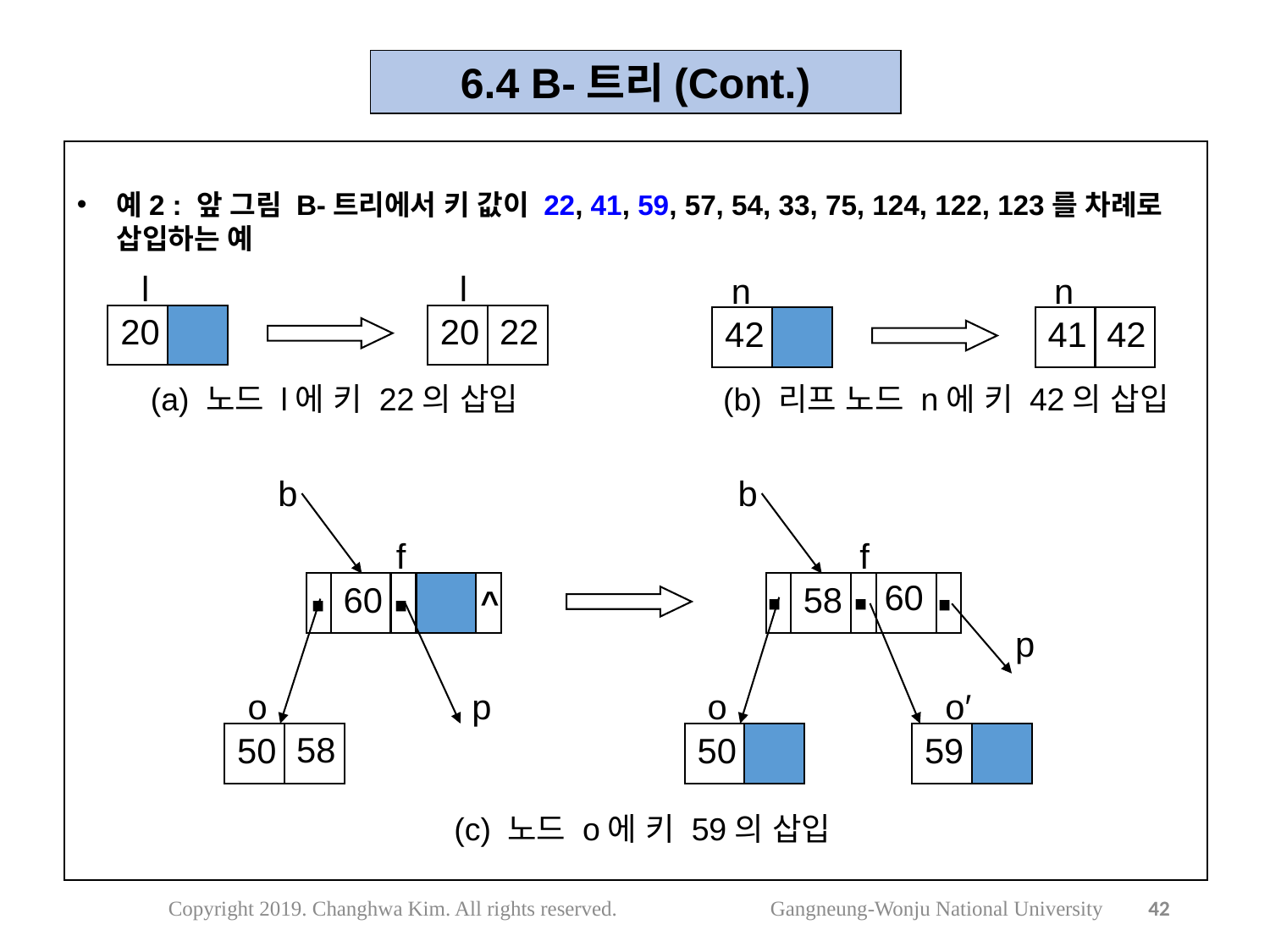

6.4 B-트리(Cont.)

예2 : 앞 그림 B-트리에서 키 값이 22, 41, 59, 57, 54, 33, 75, 124, 122, 123를 차례로 삽입하는 예

l

20
l

22
20

n

42
n

42
41

(a) 노드 l에 키 22의 삽입
(b) 리프 노드 n에 키 42의 삽입
b
b

f
f
·
·
·
·
·

60
60
58
^

p
o

58
50
p
o
o′

50
59
(c) 노드 o에 키 59의 삽입
Copyright 2019. Changhwa Kim. All rights reserved.                             Gangneung-Wonju National University
42
42